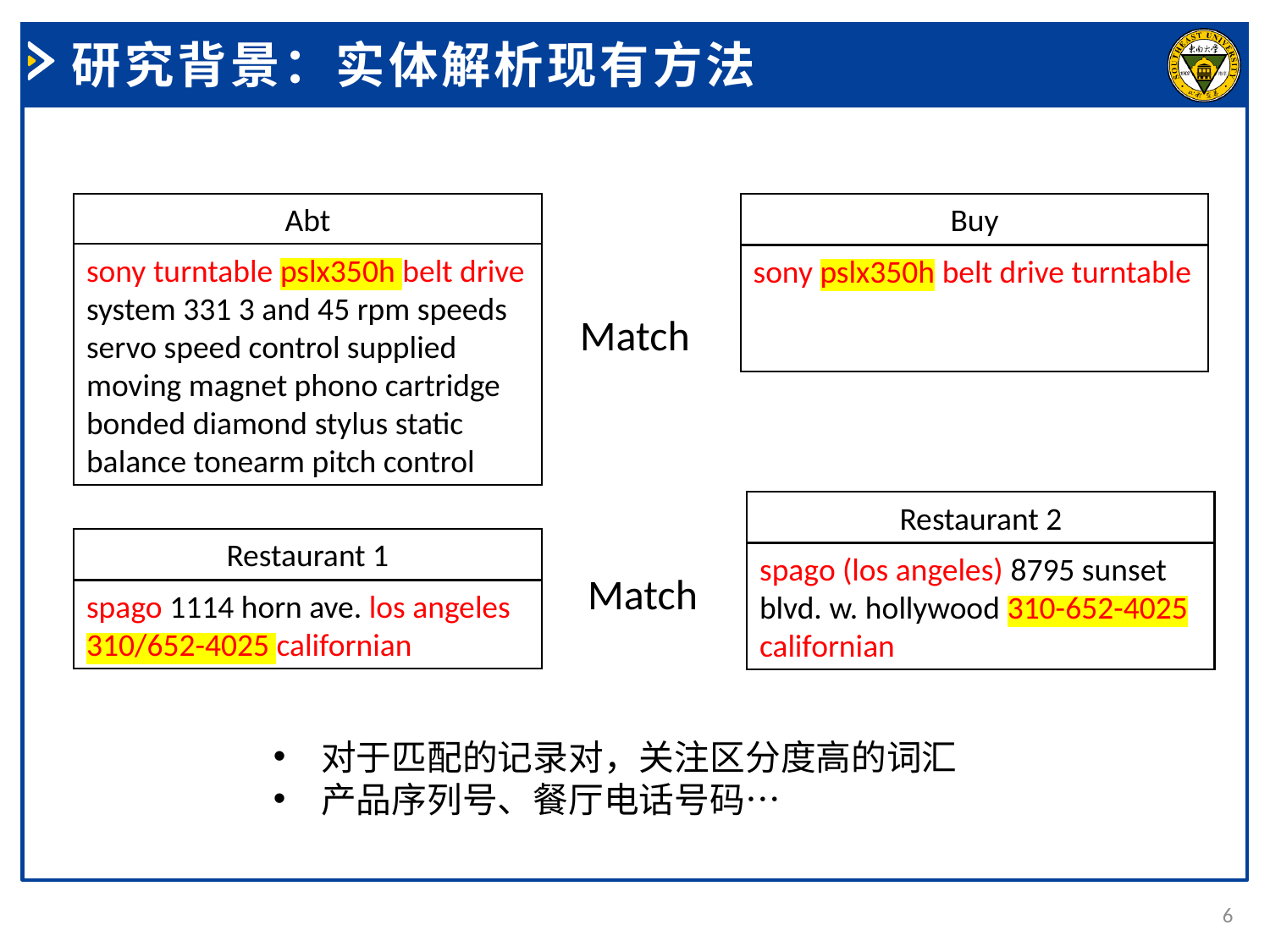

研究背景：实体解析现有方法
Abt
sony turntable pslx350h belt drive system 331 3 and 45 rpm speeds servo speed control supplied moving magnet phono cartridge bonded diamond stylus static balance tonearm pitch control
Buy
sony pslx350h belt drive turntable

Match
Restaurant 2
spago (los angeles) 8795 sunset blvd. w. hollywood 310-652-4025 californian
Restaurant 1
spago 1114 horn ave. los angeles 310/652-4025 californian
Match
对于匹配的记录对，关注区分度高的词汇
产品序列号、餐厅电话号码…
6